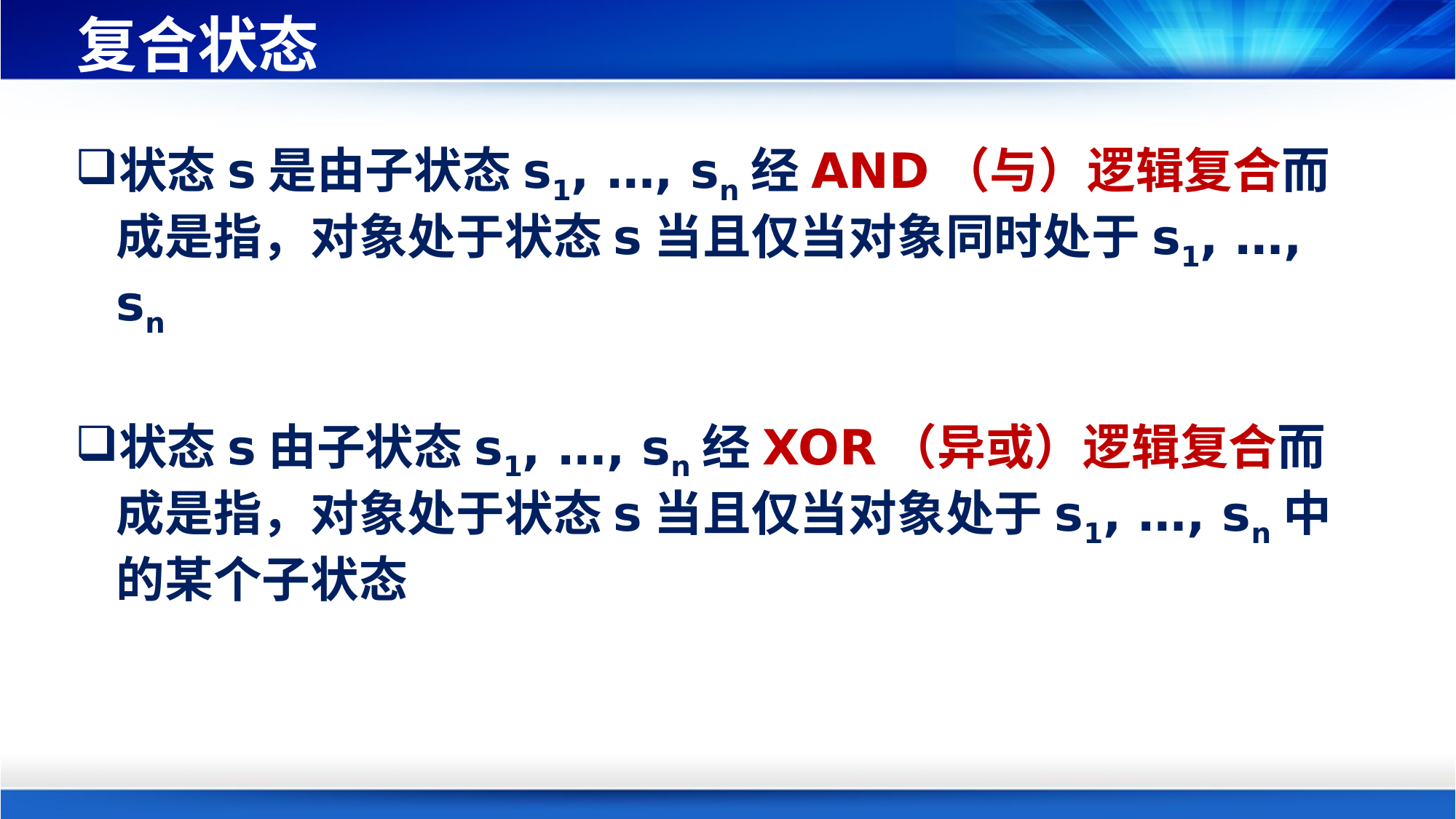

# 复合状态
状态s是由子状态s1, …, sn经AND（与）逻辑复合而成是指，对象处于状态s当且仅当对象同时处于s1, …, sn

状态s由子状态s1, …, sn经XOR（异或）逻辑复合而成是指，对象处于状态s当且仅当对象处于s1, …, sn中的某个子状态